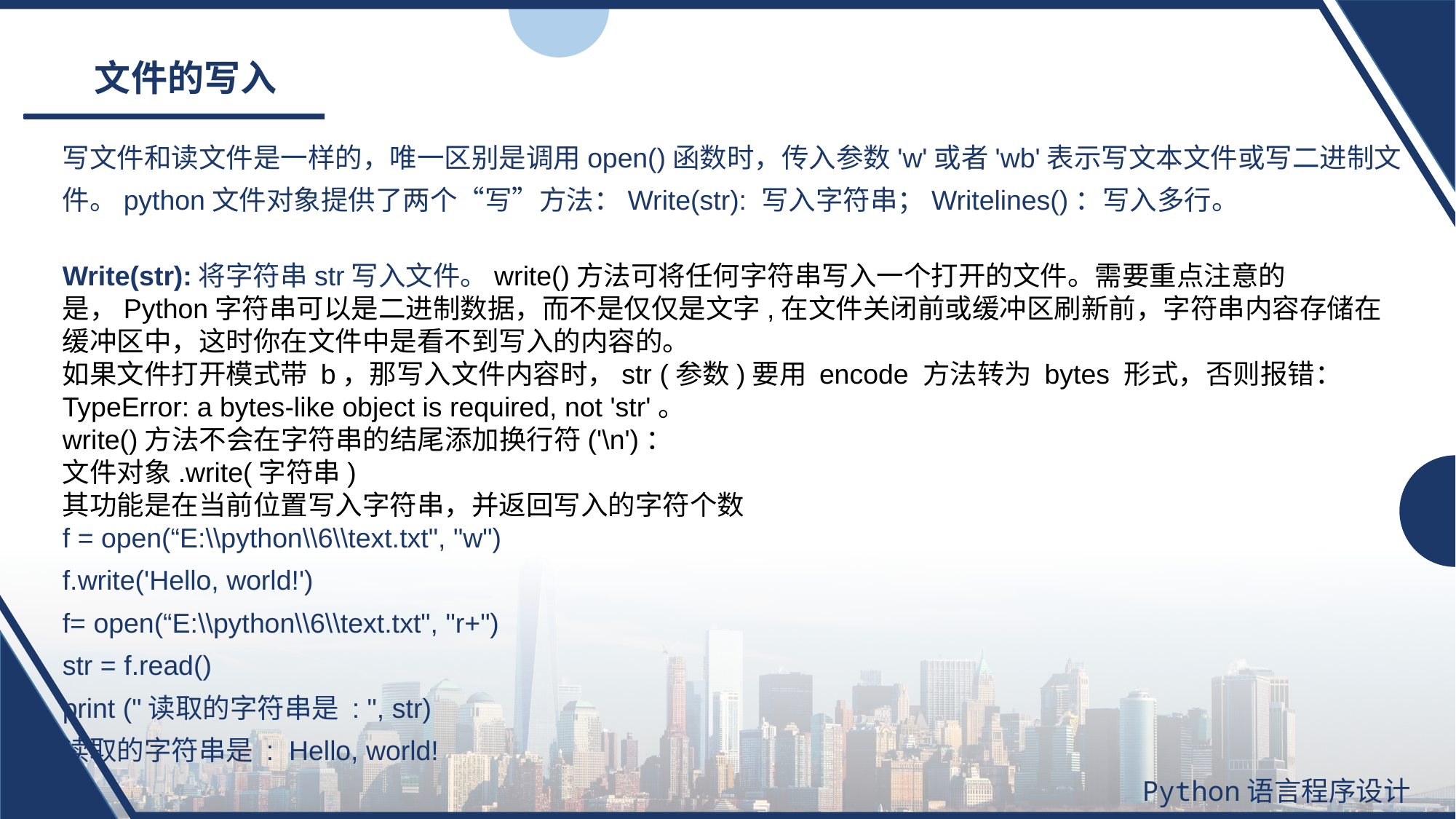

# 文件的写入
写文件和读文件是一样的，唯一区别是调用open()函数时，传入参数'w'或者'wb'表示写文本文件或写二进制文件。python文件对象提供了两个“写”方法：Write(str): 写入字符串；Writelines()：写入多行。

Write(str):将字符串str写入文件。write()方法可将任何字符串写入一个打开的文件。需要重点注意的是，Python字符串可以是二进制数据，而不是仅仅是文字,在文件关闭前或缓冲区刷新前，字符串内容存储在缓冲区中，这时你在文件中是看不到写入的内容的。
如果文件打开模式带 b，那写入文件内容时，str (参数)要用 encode 方法转为 bytes 形式，否则报错：TypeError: a bytes-like object is required, not 'str'。
write()方法不会在字符串的结尾添加换行符('\n')：
文件对象.write(字符串)
其功能是在当前位置写入字符串，并返回写入的字符个数
f = open(“E:\\python\\6\\text.txt", "w")
f.write('Hello, world!')
f= open(“E:\\python\\6\\text.txt", "r+")
str = f.read()
print ("读取的字符串是 : ", str)
读取的字符串是 :  Hello, world!